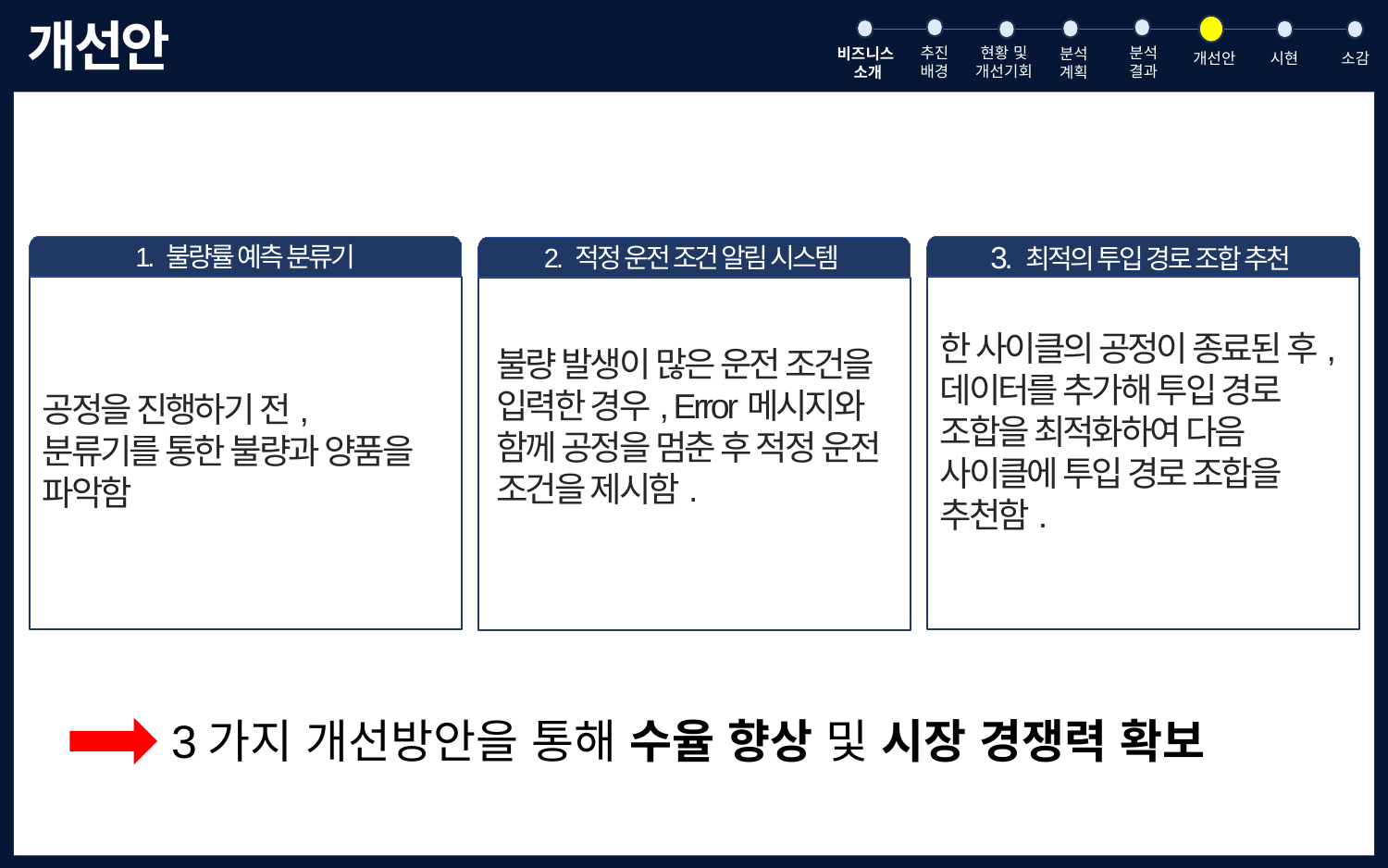

# 개선안

현황 및
개선기회
분석
결과
추진
배경
분석
계획
비즈니스
소개
개선안
시현
소감

1. 불량률 예측 분류기

3. 최적의 투입 경로 조합 추천

2. 적정 운전 조건 알림 시스템

한 사이클의 공정이 종료된 후, 데이터를 추가해 투입 경로 조합을 최적화하여 다음 사이클에 투입 경로 조합을 추천함.
불량 발생이 많은 운전 조건을 입력한 경우, Error메시지와 함께 공정을 멈춘 후 적정 운전 조건을 제시함.
공정을 진행하기 전, 분류기를 통한 불량과 양품을 파악함
3가지 개선방안을 통해 수율 향상 및 시장 경쟁력 확보